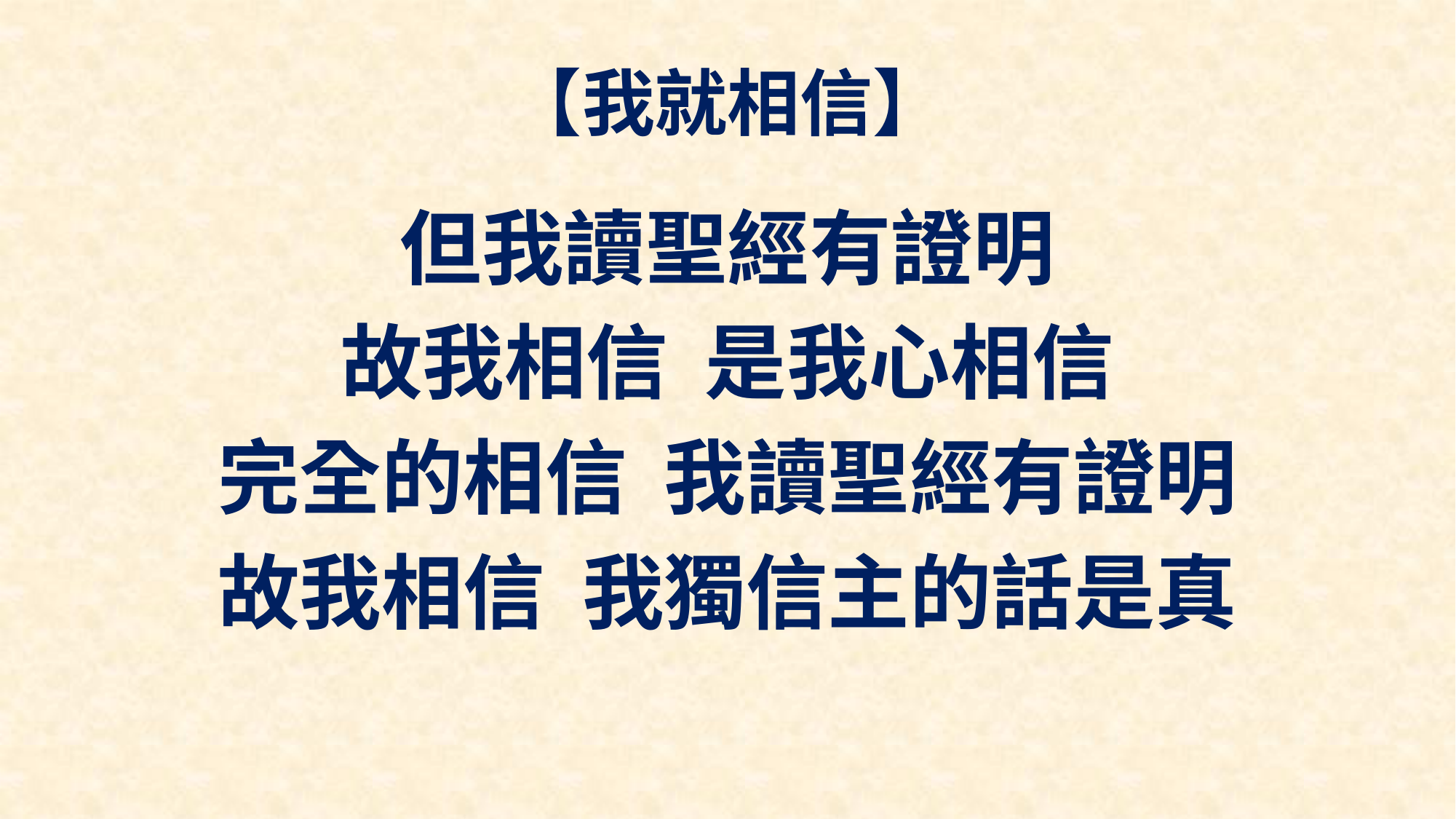

# 【我就相信】
但我讀聖經有證明
故我相信  是我心相信
完全的相信  我讀聖經有證明
故我相信  我獨信主的話是真